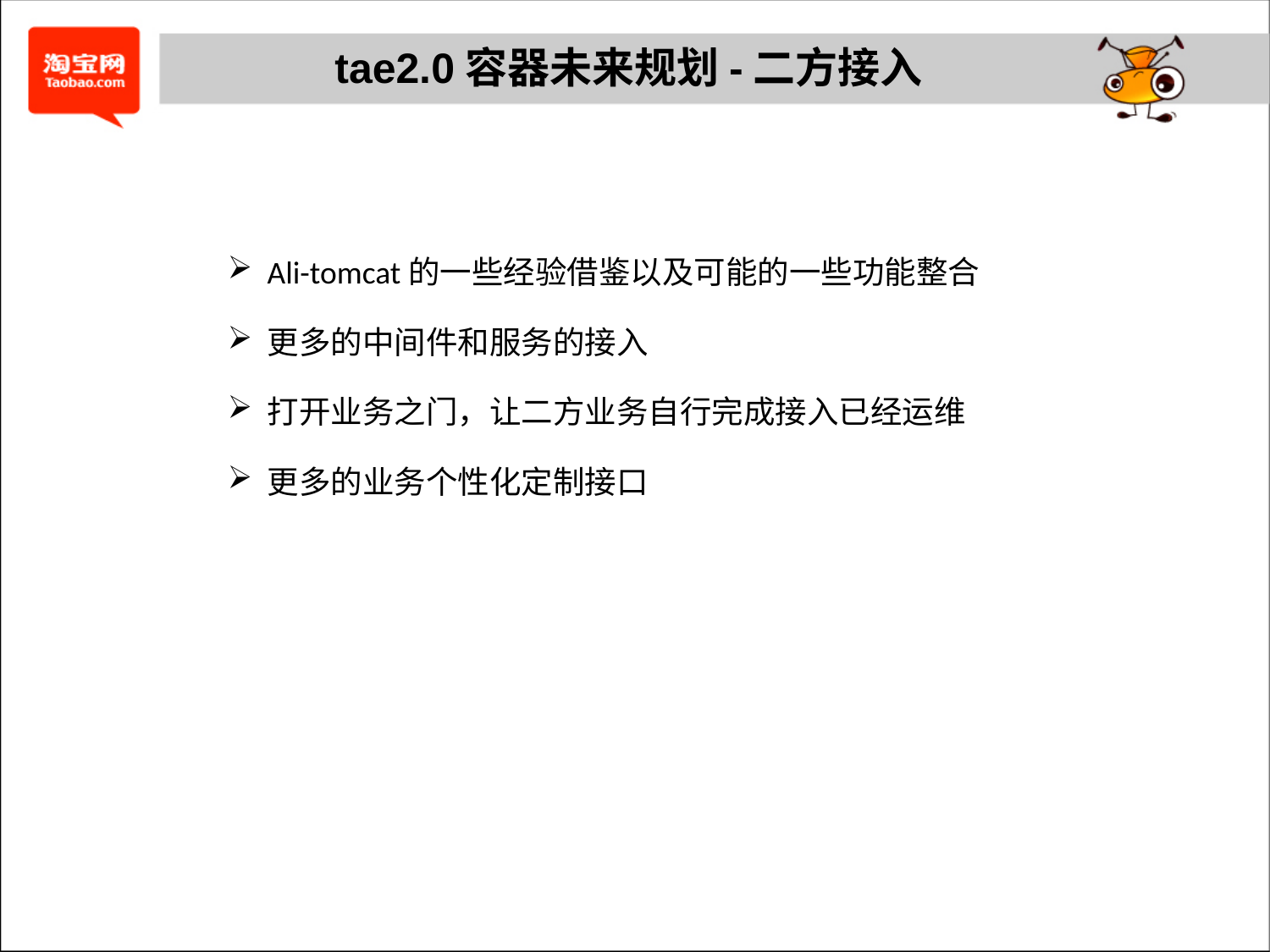

tae2.0容器未来规划-二方接入
Ali-tomcat的一些经验借鉴以及可能的一些功能整合
更多的中间件和服务的接入
打开业务之门，让二方业务自行完成接入已经运维
更多的业务个性化定制接口